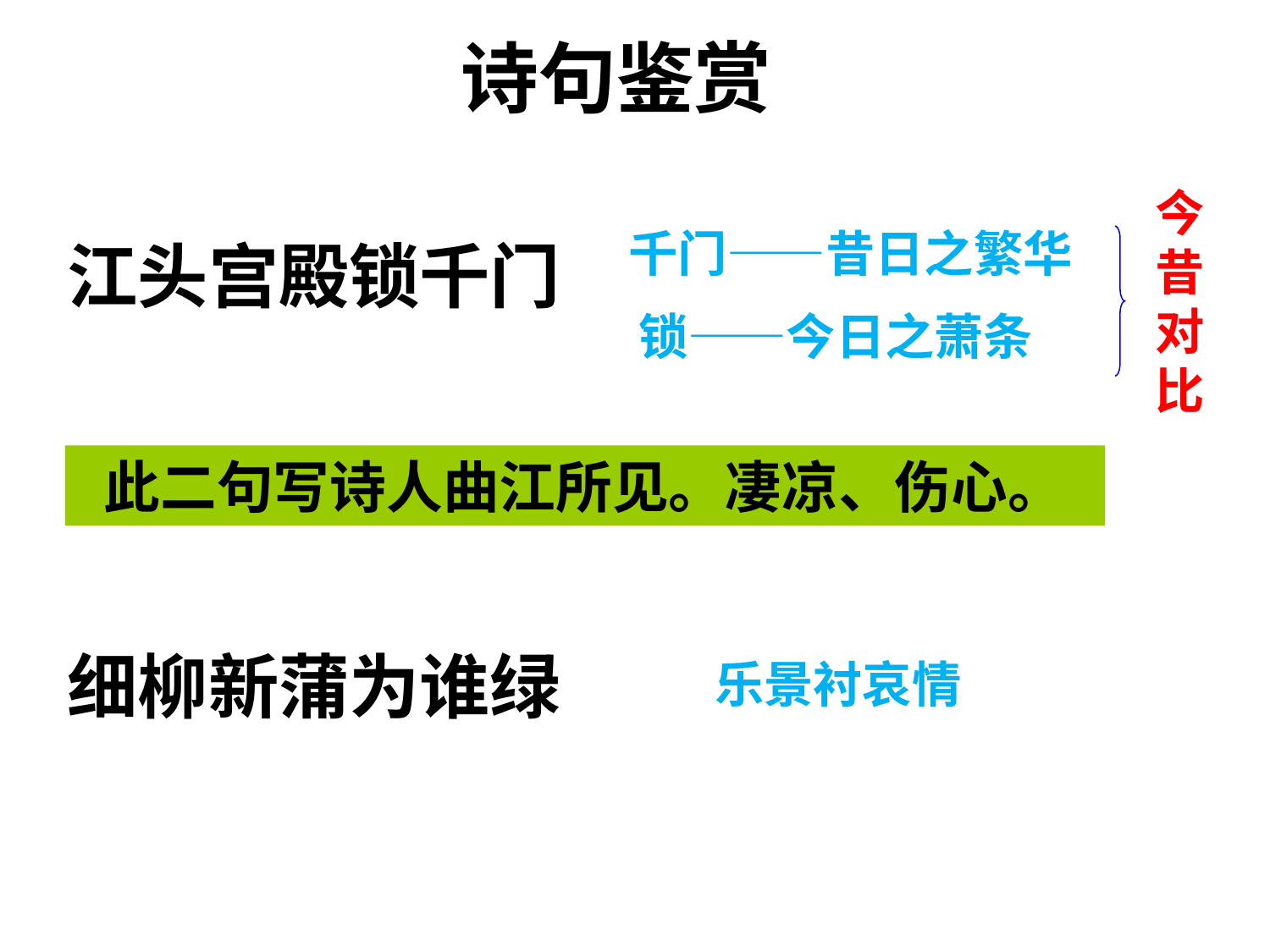

# 诗句鉴赏
今
昔
对
比
千门——昔日之繁华
江头宫殿锁千门

锁——今日之萧条
 此二句写诗人曲江所见。凄凉、伤心。
细柳新蒲为谁绿
乐景衬哀情